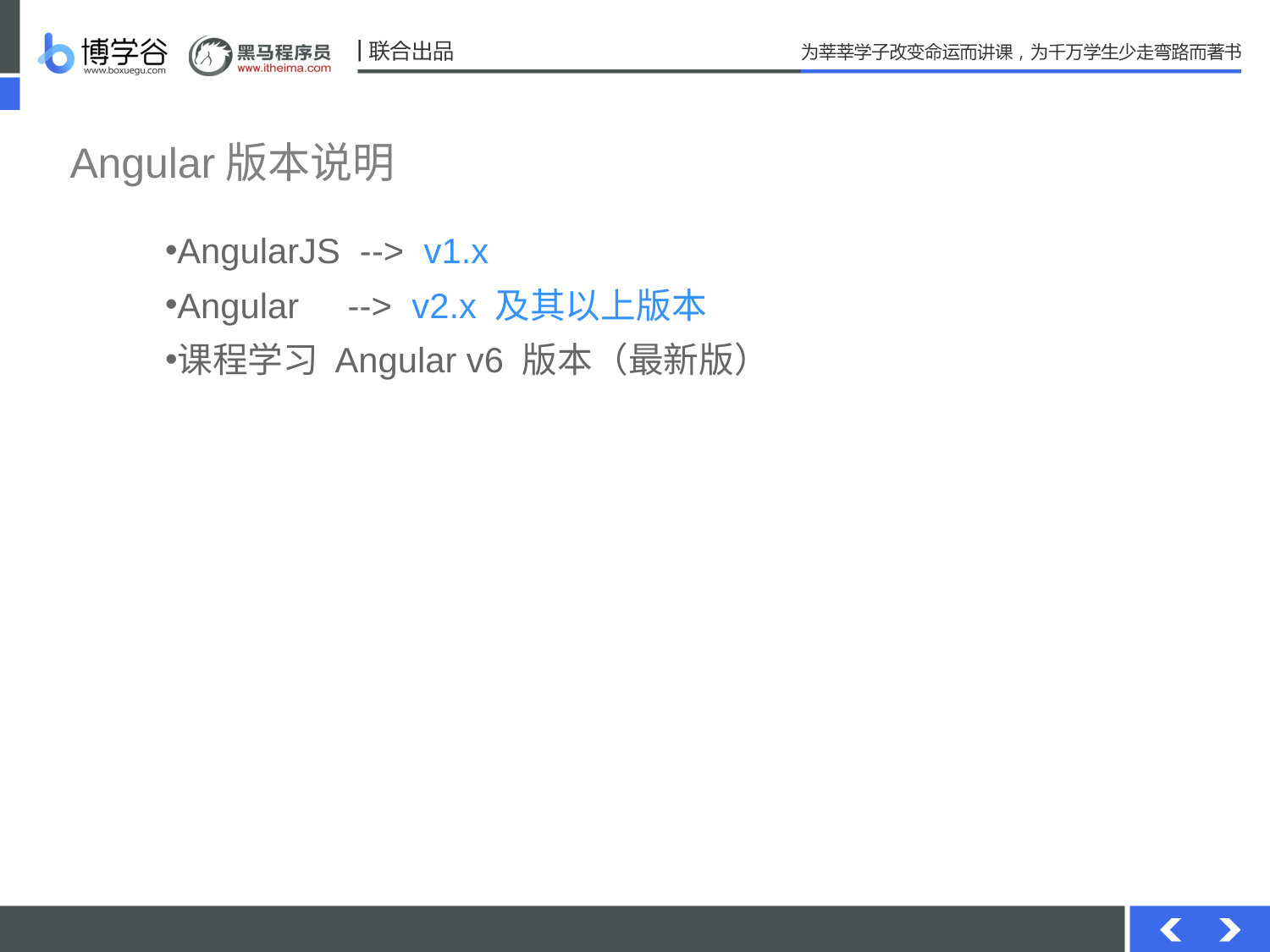

# Angular版本说明
AngularJS  -->  v1.x
Angular     -->  v2.x 及其以上版本
课程学习 Angular v6 版本（最新版）